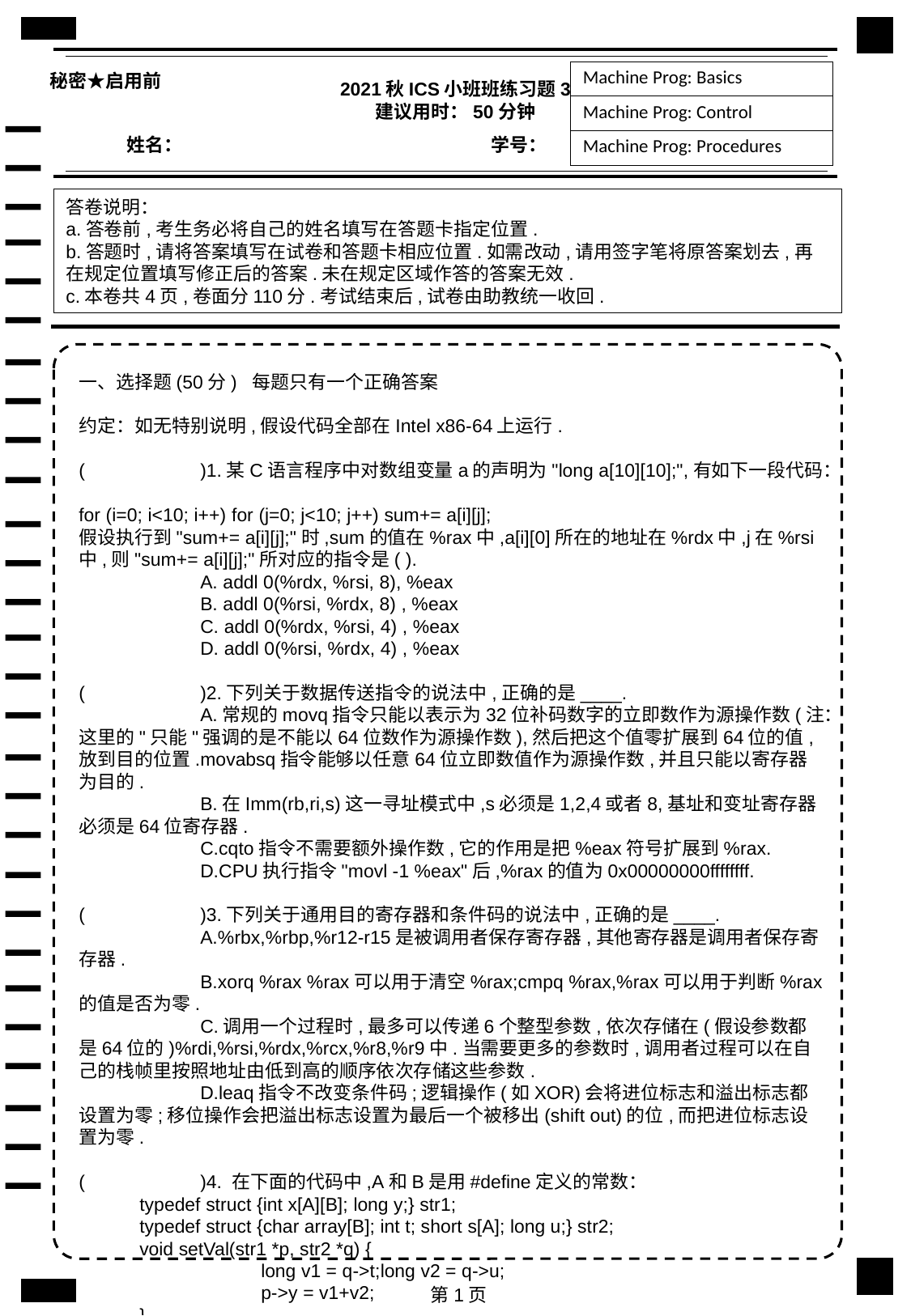

| Machine Prog: Basics |
| --- |
| Machine Prog: Control |
| Machine Prog: Procedures |
秘密★启用前
2021秋ICS小班班练习题3
建议用时：50分钟

姓名：			学号：
答卷说明：
a.答卷前,考生务必将自己的姓名填写在答题卡指定位置.
b.答题时,请将答案填写在试卷和答题卡相应位置.如需改动,请用签字笔将原答案划去,再在规定位置填写修正后的答案.未在规定区域作答的答案无效.
c.本卷共4页,卷面分110分.考试结束后,试卷由助教统一收回.

一、选择题(50分)  每题只有一个正确答案

约定：如无特别说明,假设代码全部在Intel x86-64上运行.

(	)1.某C语言程序中对数组变量a的声明为"long a[10][10];",有如下一段代码：
for (i=0; i<10; i++) for (j=0; j<10; j++) sum+= a[i][j];
假设执行到"sum+= a[i][j];"时,sum的值在%rax中,a[i][0]所在的地址在%rdx中,j在%rsi中,则"sum+= a[i][j];"所对应的指令是( ).
	A. addl 0(%rdx, %rsi, 8), %eax
	B. addl 0(%rsi, %rdx, 8) , %eax
	C. addl 0(%rdx, %rsi, 4) , %eax
	D. addl 0(%rsi, %rdx, 4) , %eax

(	)2.下列关于数据传送指令的说法中,正确的是____.
	A.常规的movq指令只能以表示为32位补码数字的立即数作为源操作数(注：这里的"只能"强调的是不能以64位数作为源操作数),然后把这个值零扩展到64位的值,放到目的位置.movabsq指令能够以任意64位立即数值作为源操作数,并且只能以寄存器为目的.
	B.在Imm(rb,ri,s)这一寻址模式中,s必须是1,2,4或者8,基址和变址寄存器必须是64位寄存器.
	C.cqto指令不需要额外操作数,它的作用是把%eax符号扩展到%rax.
	D.CPU执行指令"movl -1 %eax"后,%rax的值为0x00000000ffffffff.

(	)3.下列关于通用目的寄存器和条件码的说法中,正确的是____.
	A.%rbx,%rbp,%r12-r15是被调用者保存寄存器,其他寄存器是调用者保存寄存器.
	B.xorq %rax %rax可以用于清空%rax;cmpq %rax,%rax可以用于判断%rax的值是否为零.
	C.调用一个过程时,最多可以传递6个整型参数,依次存储在(假设参数都是64位的)%rdi,%rsi,%rdx,%rcx,%r8,%r9中.当需要更多的参数时,调用者过程可以在自己的栈帧里按照地址由低到高的顺序依次存储这些参数.
	D.leaq指令不改变条件码;逻辑操作(如XOR)会将进位标志和溢出标志都设置为零;移位操作会把溢出标志设置为最后一个被移出(shift out)的位,而把进位标志设置为零.

(	)4. 在下面的代码中,A和B是用#define定义的常数：
typedef struct {int x[A][B]; long y;} str1;
typedef struct {char array[B]; int t; short s[A]; long u;} str2;
void setVal(str1 *p, str2 *q) {
	long v1 = q->t;long v2 = q->u;
	p->y = v1+v2;
}

第1页